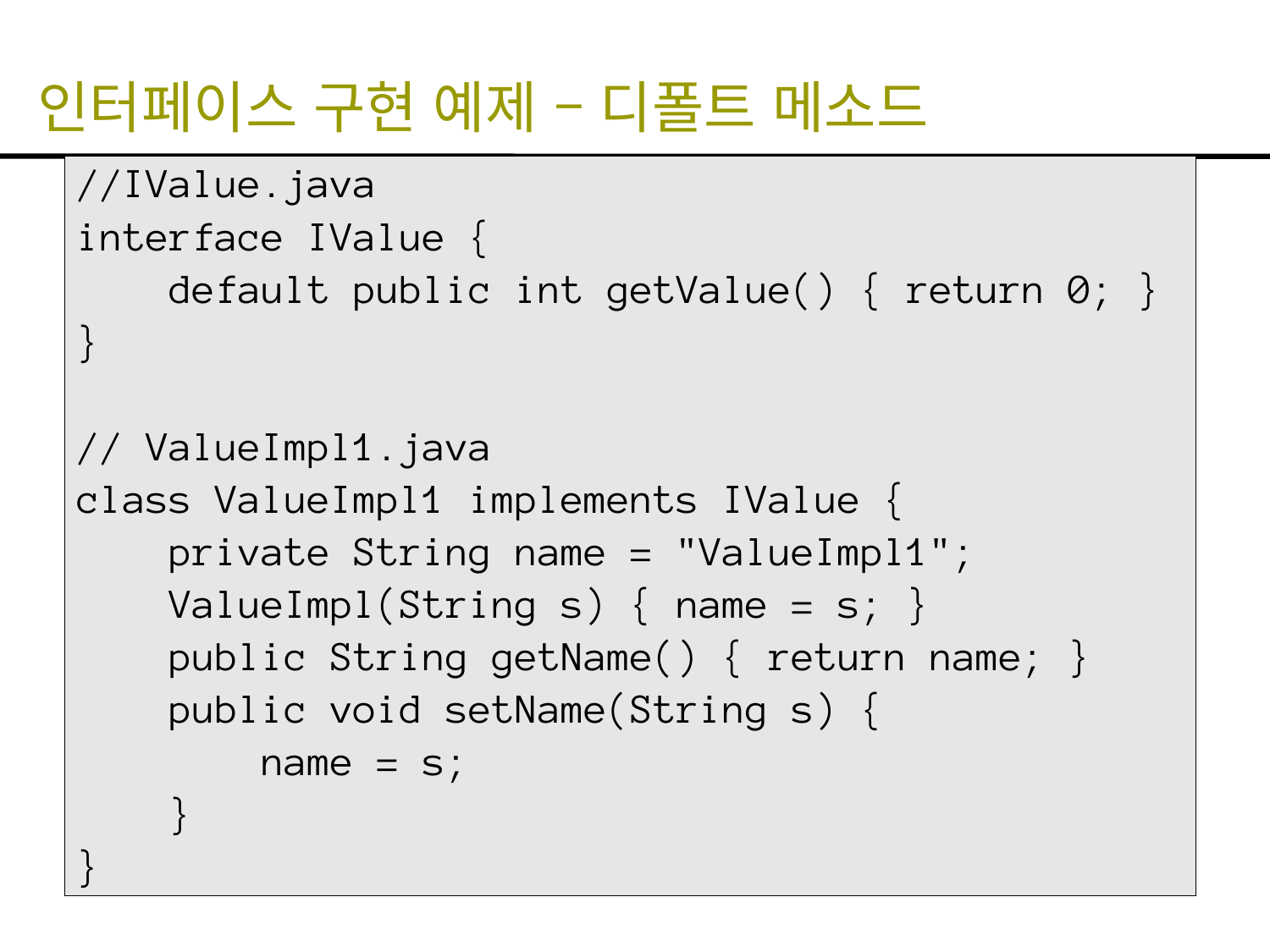

# 인터페이스 구현 예제 – 디폴트 메소드
//IValue.java
interface IValue {
    default public int getValue() { return 0; }
}

// ValueImpl1.java
class ValueImpl1 implements IValue {
    private String name = "ValueImpl1";
    ValueImpl(String s) { name = s; }
    public String getName() { return name; }
    public void setName(String s) {
        name = s;
    }
}